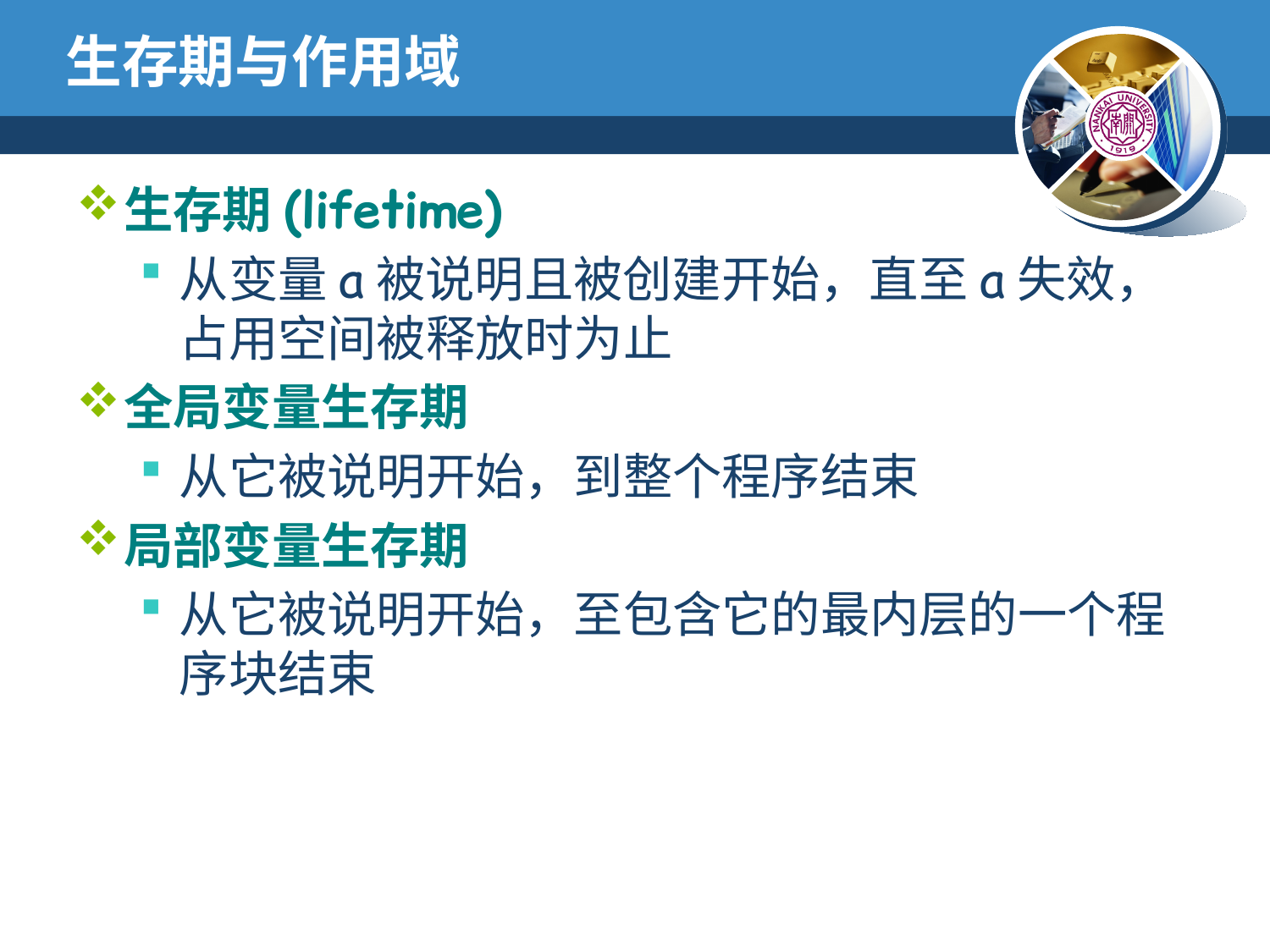

# 生存期与作用域
生存期(lifetime)
从变量a被说明且被创建开始，直至a失效，占用空间被释放时为止
全局变量生存期
从它被说明开始，到整个程序结束
局部变量生存期
从它被说明开始，至包含它的最内层的一个程序块结束